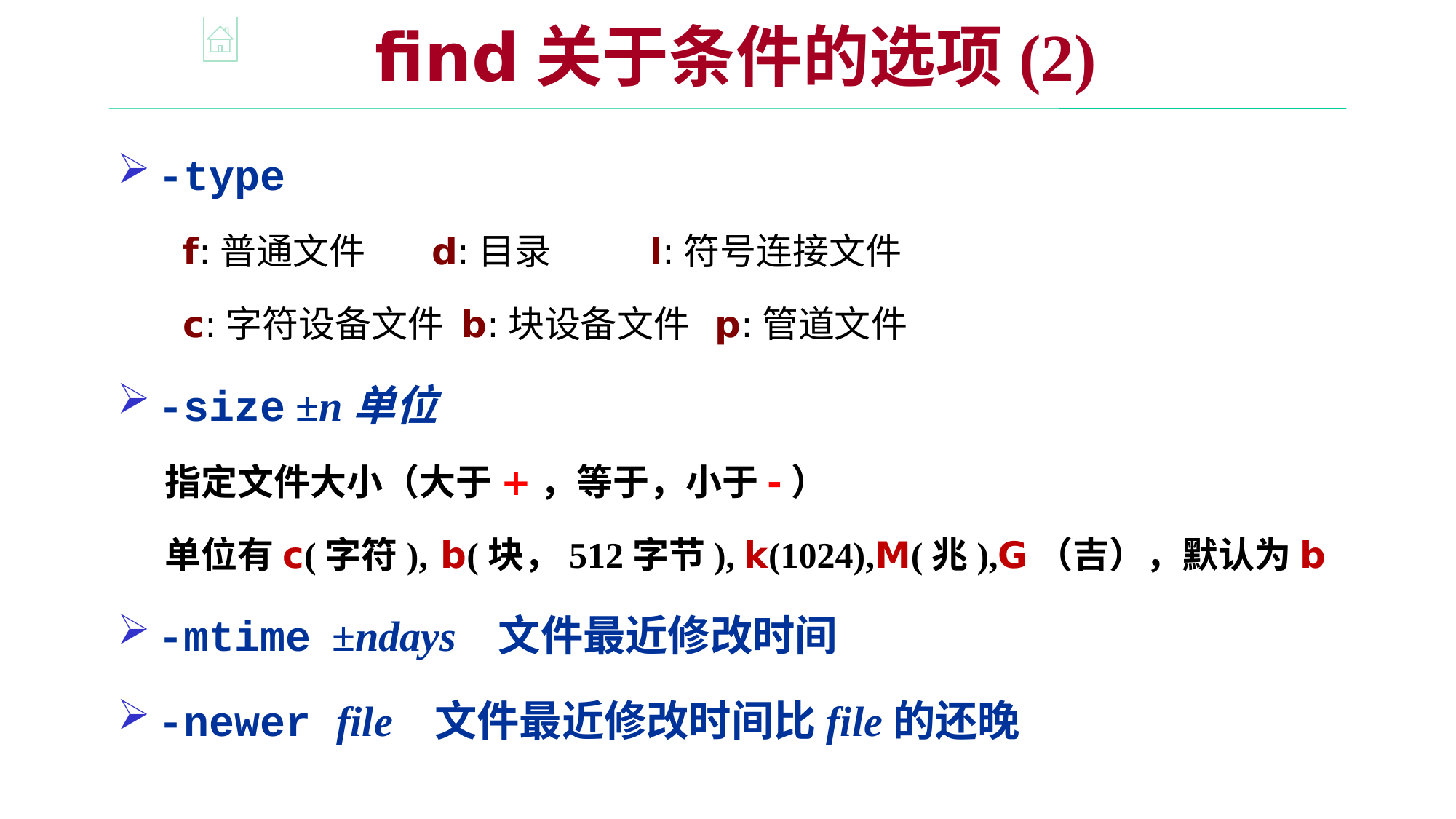

find关于条件的选项(2)

-type
 f:普通文件       d:目录           l:符号连接文件
 c:字符设备文件 b:块设备文件  p:管道文件
-size ±n单位
指定文件大小（大于+，等于，小于-）
单位有c(字符), b(块，512字节), k(1024),M(兆),G（吉），默认为b
-mtime  ±ndays   文件最近修改时间
-newer file   文件最近修改时间比file的还晚